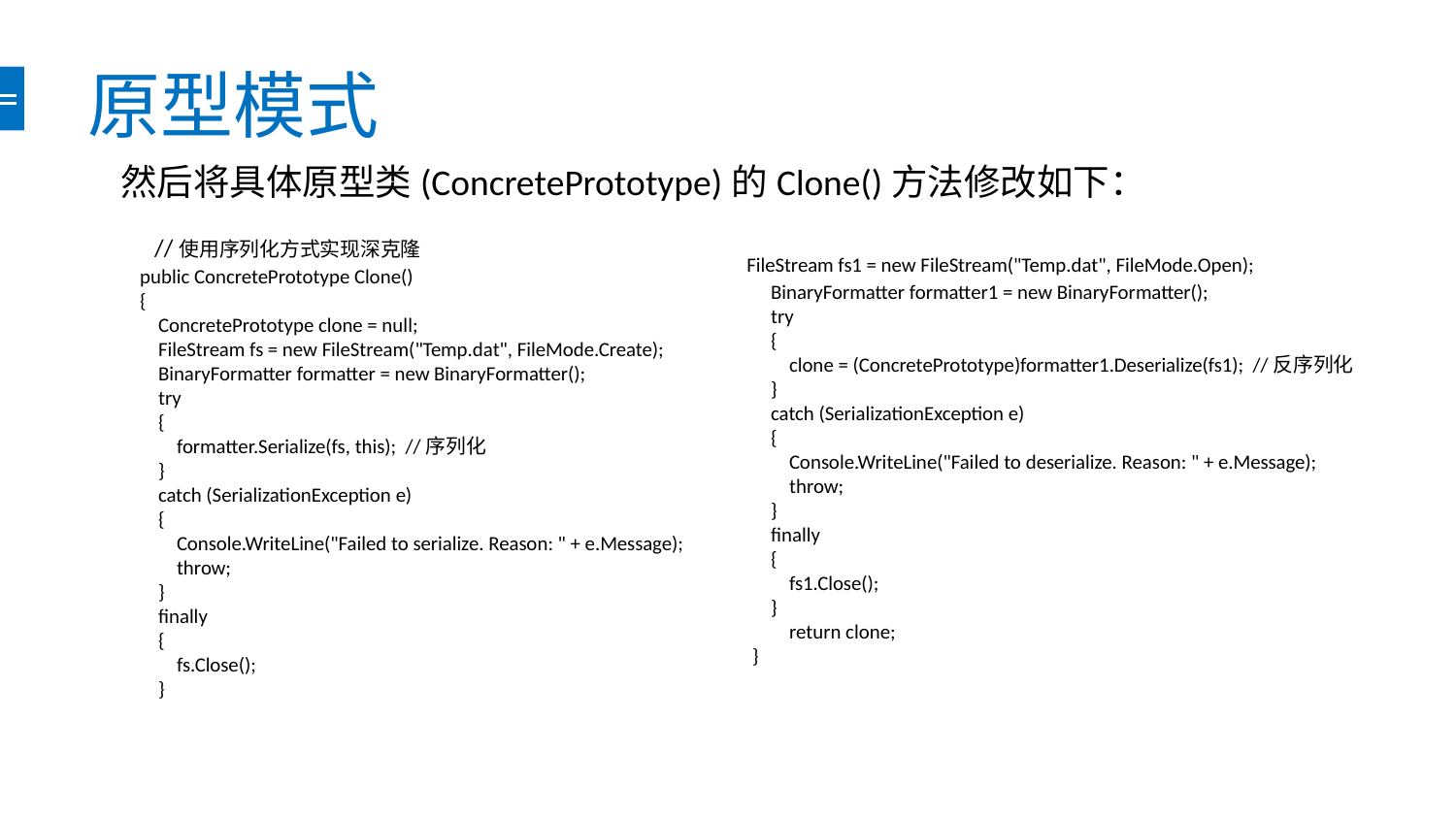

# 原型模式
   然后将具体原型类(ConcretePrototype)的Clone()方法修改如下：
    //使用序列化方式实现深克隆
    public ConcretePrototype Clone()
    {
        ConcretePrototype clone = null;
        FileStream fs = new FileStream("Temp.dat", FileMode.Create);
        BinaryFormatter formatter = new BinaryFormatter();
        try
        {
            formatter.Serialize(fs, this);  //序列化
        }
        catch (SerializationException e)
        {
            Console.WriteLine("Failed to serialize. Reason: " + e.Message);
            throw;
        }
        finally
        {
            fs.Close();
        }

  FileStream fs1 = new FileStream("Temp.dat", FileMode.Open);
        BinaryFormatter formatter1 = new BinaryFormatter();
        try
        {
            clone = (ConcretePrototype)formatter1.Deserialize(fs1);  //反序列化
        }
        catch (SerializationException e)
        {
            Console.WriteLine("Failed to deserialize. Reason: " + e.Message);
            throw;
        }
        finally
        {
            fs1.Close();
        }
            return clone;
    }